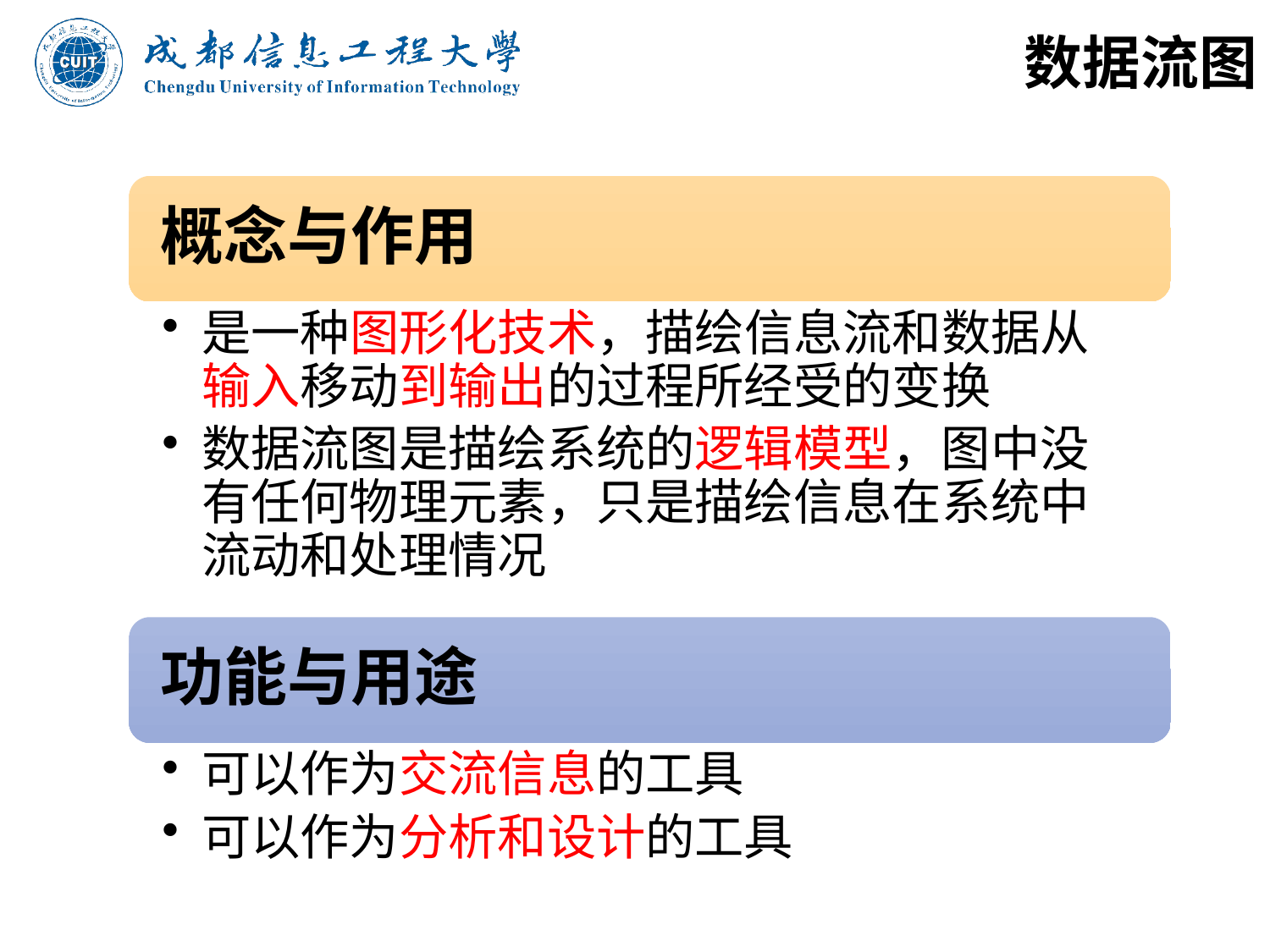

# 数据流图
概念与作用
是一种图形化技术，描绘信息流和数据从输入移动到输出的过程所经受的变换
数据流图是描绘系统的逻辑模型，图中没有任何物理元素，只是描绘信息在系统中流动和处理情况
功能与用途
可以作为交流信息的工具
可以作为分析和设计的工具